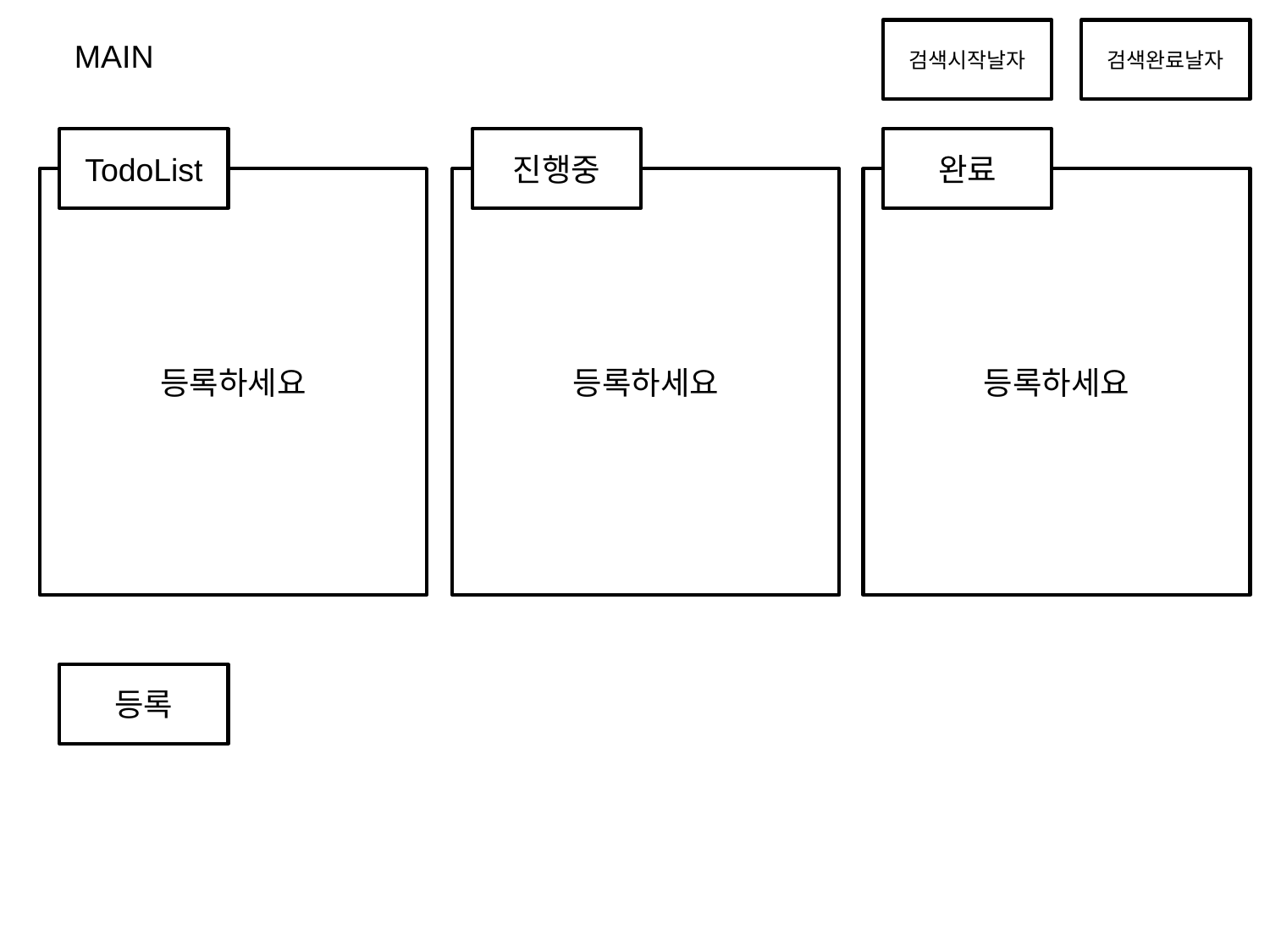

검색시작날자
검색완료날자
MAIN
TodoList
진행중
완료
등록하세요
등록하세요
등록하세요
등록